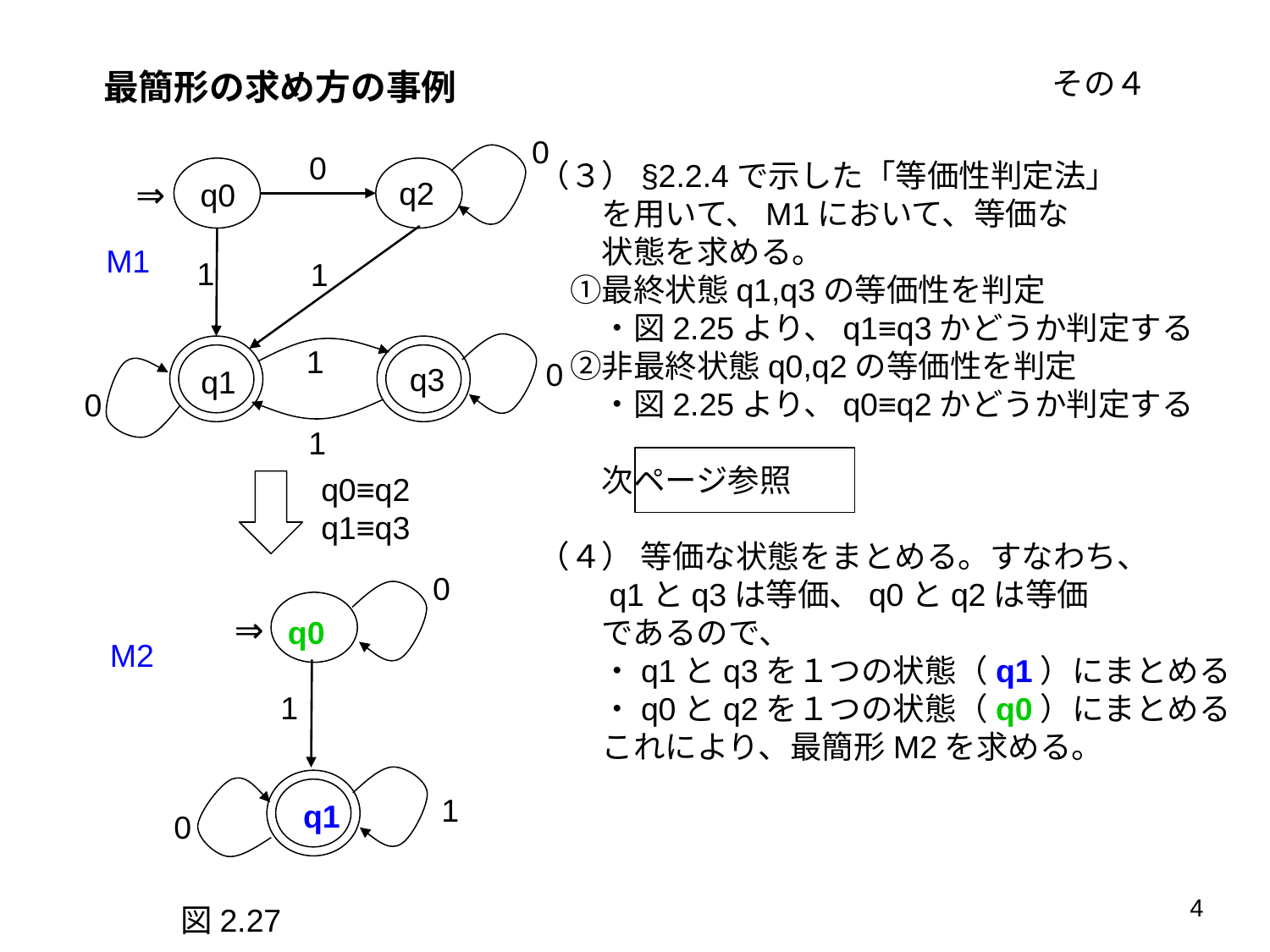

その４
最簡形の求め方の事例
0
0

（３）§2.2.4で示した「等価性判定法」
　　を用いて、M1において、等価な
　　状態を求める。
　①最終状態q1,q3の等価性を判定
　　・図2.25より、q1≡q3かどうか判定する
　②非最終状態q0,q2の等価性を判定
　　・図2.25より、q0≡q2かどうか判定する

　　次ページ参照

（４） 等価な状態をまとめる。すなわち、
　　q1とq3は等価、q0とq2は等価
　　であるので、
　　・q1とq3を１つの状態（q1）にまとめる
　　・q0とq2を１つの状態（q0）にまとめる
　　これにより、最簡形M2を求める。

⇒
q2
q0
M1
1
1

1

0
q3

q1
0

1

q0≡q2
q1≡q3

0

⇒
q0
M2
1

1
q1
0
4
図2.27